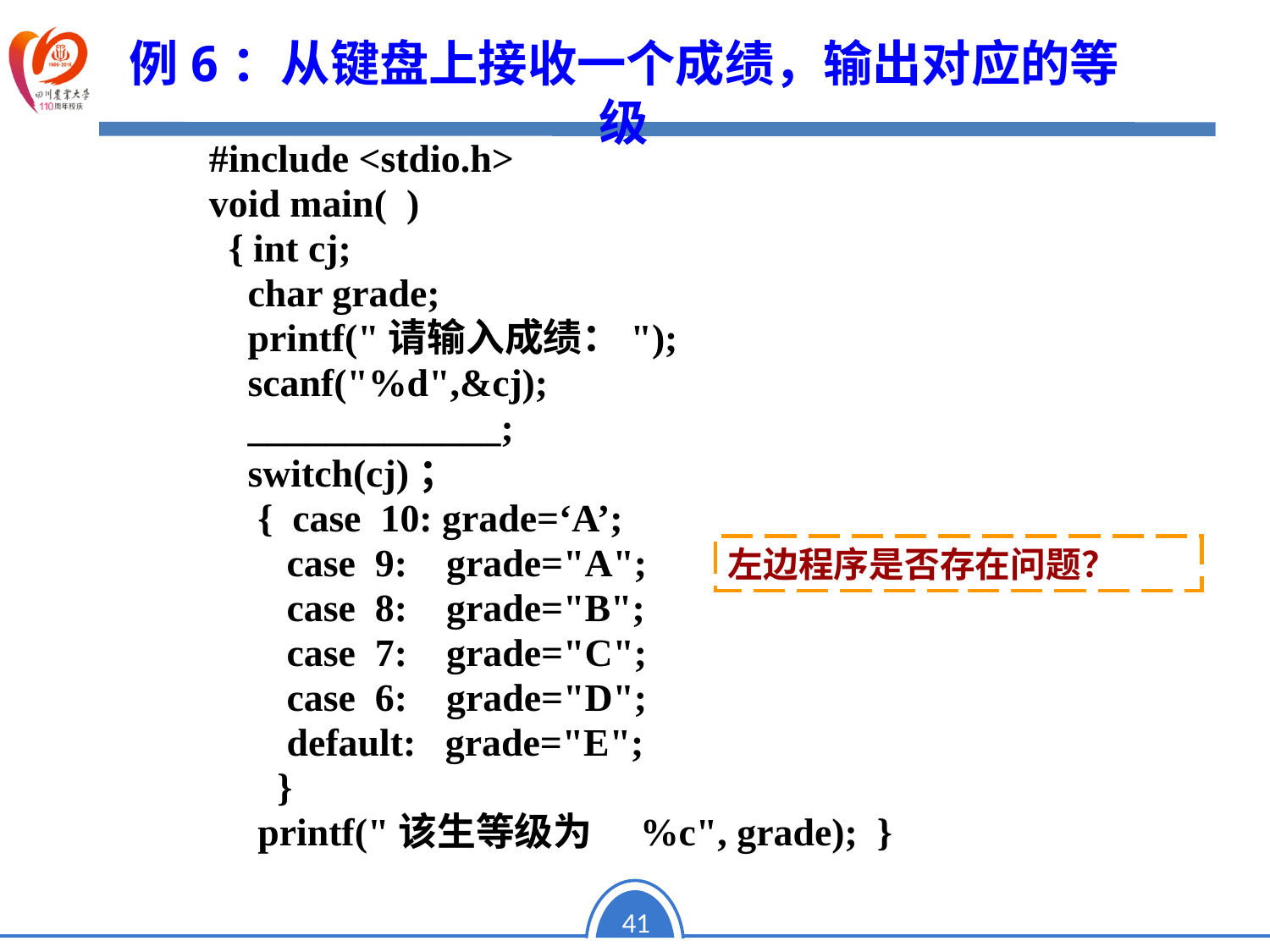

# 例6：从键盘上接收一个成绩，输出对应的等级
#include <stdio.h>
void main(  )
  { int cj;
    char grade;
    printf("请输入成绩：");
    scanf("%d",&cj);
    _____________;
    switch(cj)；
     {  case  10: grade=‘A’;
        case  9:    grade="A";
        case  8:    grade="B";
        case  7:    grade="C";
        case  6:    grade="D";
        default:   grade="E";
       }
     printf("该生等级为　%c", grade);  }
左边程序是否存在问题？